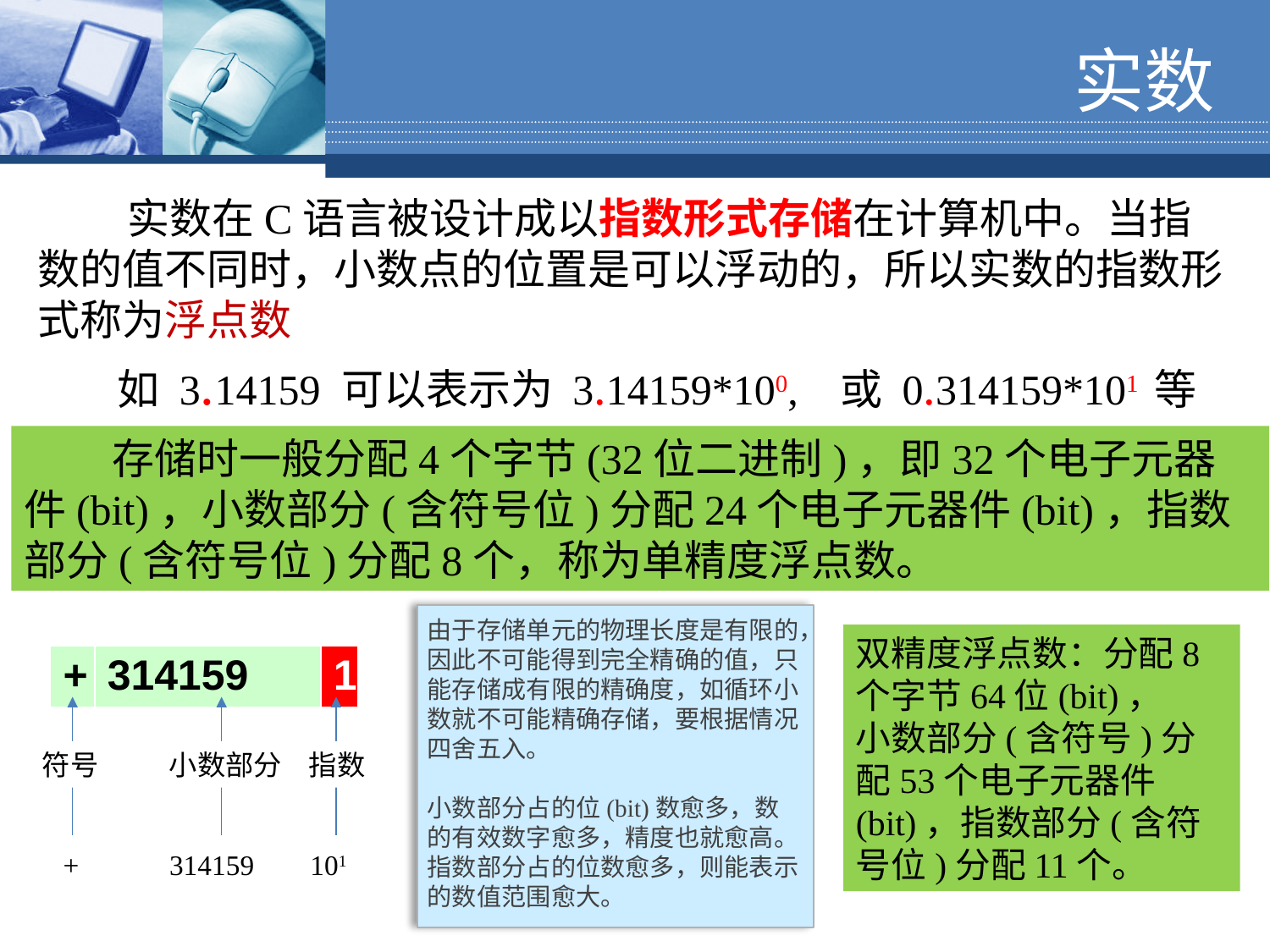

# 实数
实数在C语言被设计成以指数形式存储在计算机中。当指数的值不同时，小数点的位置是可以浮动的，所以实数的指数形式称为浮点数

如 3.14159 可以表示为 3.14159*100,   或 0.314159*101 等
存储时一般分配4个字节(32位二进制)，即32个电子元器件(bit)，小数部分(含符号位)分配24个电子元器件(bit)，指数部分(含符号位)分配8个，称为单精度浮点数。
由于存储单元的物理长度是有限的，因此不可能得到完全精确的值，只能存储成有限的精确度，如循环小数就不可能精确存储，要根据情况四舍五入。

小数部分占的位(bit)数愈多，数的有效数字愈多，精度也就愈高。指数部分占的位数愈多，则能表示的数值范围愈大。
双精度浮点数：分配8个字节64位(bit)，
小数部分(含符号)分配53个电子元器件(bit)，指数部分(含符号位)分配11个。
| + | 314159 | 1 |
| --- | --- | --- |
符号	小数部分	  指数
   +	314159	  101